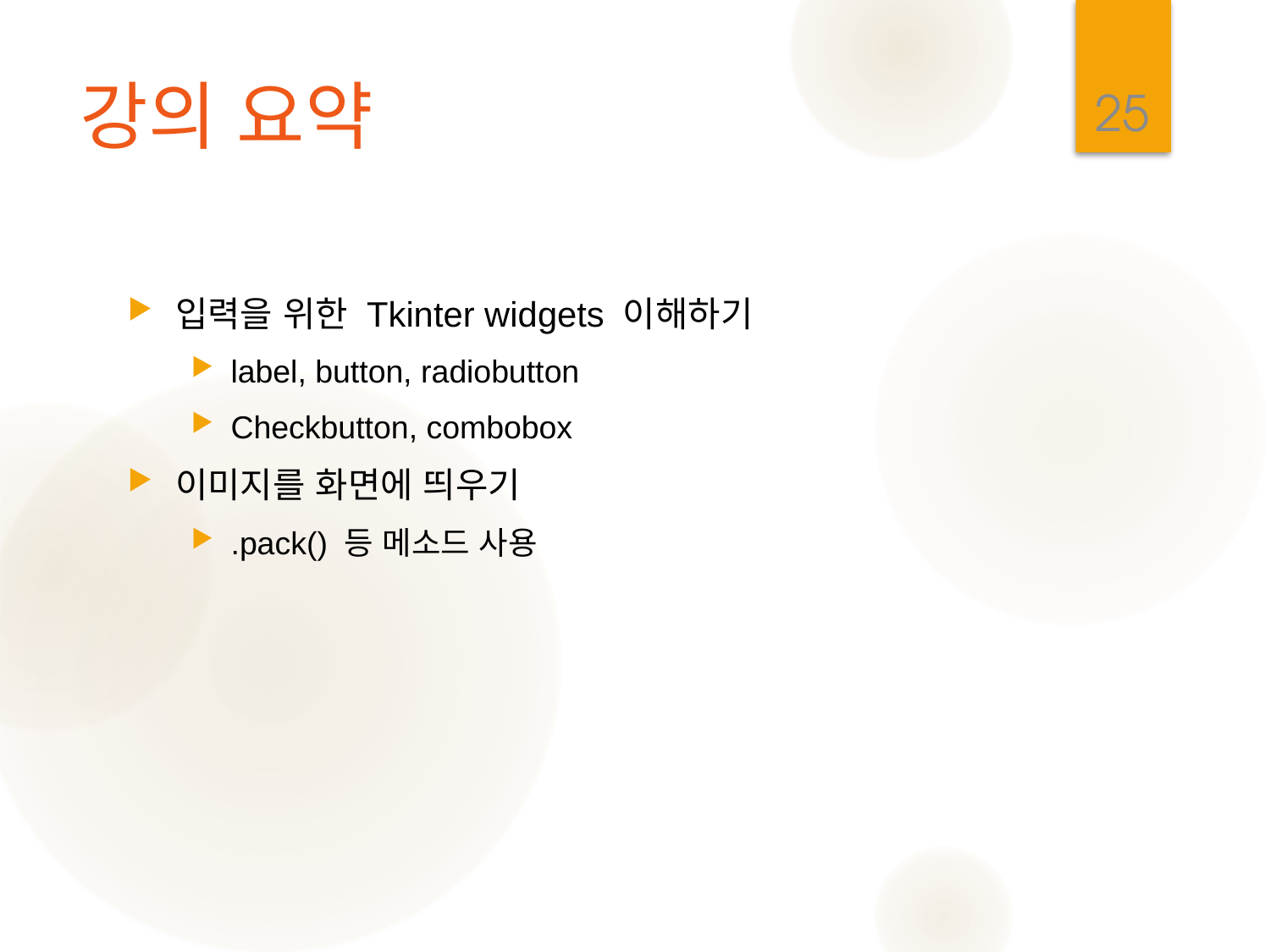

25
# 강의 요약
입력을 위한 Tkinter widgets 이해하기
label, button, radiobutton
Checkbutton, combobox
이미지를 화면에 띄우기
.pack() 등 메소드 사용